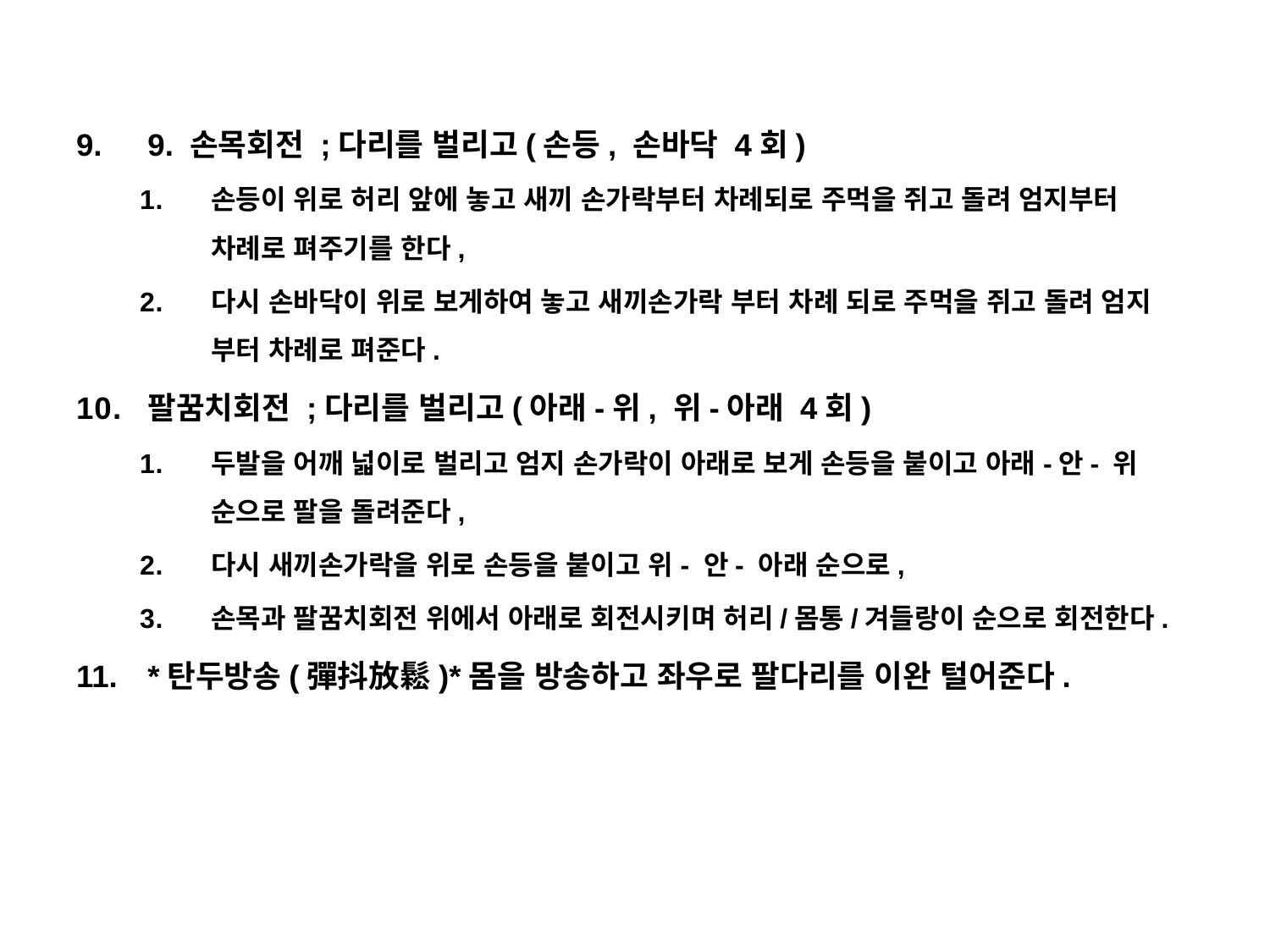

9. 손목회전 ;다리를 벌리고(손등, 손바닥 4회)
손등이 위로 허리 앞에 놓고 새끼 손가락부터 차례되로 주먹을 쥐고 돌려 엄지부터 차례로 펴주기를 한다,
다시 손바닥이 위로 보게하여 놓고 새끼손가락 부터 차례 되로 주먹을 쥐고 돌려 엄지 부터 차례로 펴준다.
팔꿈치회전 ;다리를 벌리고(아래-위, 위-아래 4회)
두발을 어깨 넓이로 벌리고 엄지 손가락이 아래로 보게 손등을 붙이고 아래-안- 위 순으로 팔을 돌려준다,
다시 새끼손가락을 위로 손등을 붙이고 위- 안- 아래 순으로,
손목과 팔꿈치회전 위에서 아래로 회전시키며 허리/몸통/겨들랑이 순으로 회전한다.
*탄두방송(彈抖放鬆)*몸을 방송하고 좌우로 팔다리를 이완 털어준다.